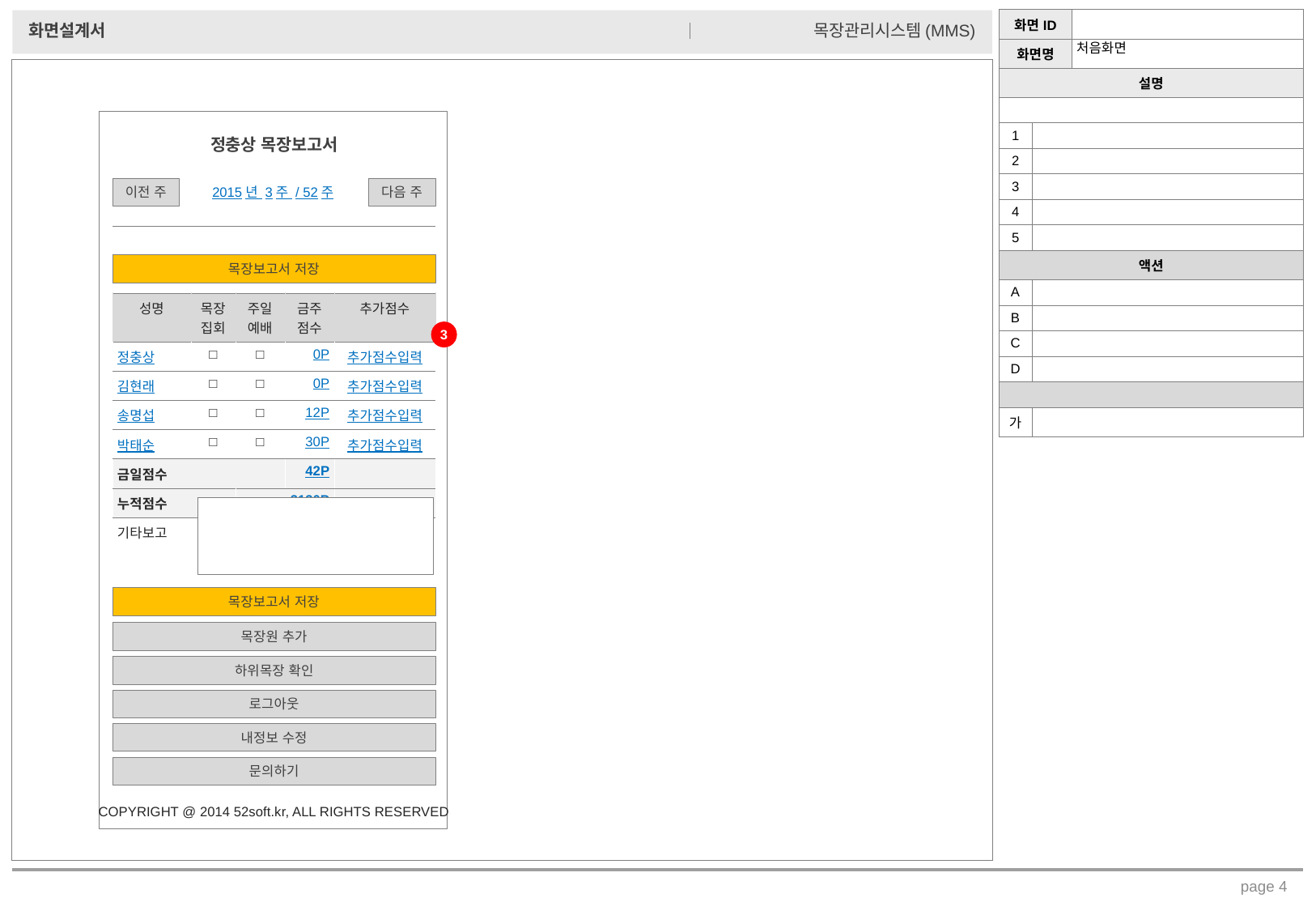

| 화면ID |  |  |
| --- | --- | --- |
| 화면명 |  |  |
| 설명 |  |  |
|  |  |  |
| 1 |  |  |
| 2 |  |  |
| 3 |  |  |
| 4 |  |  |
| 5 |  |  |
| 액션 |  |  |
| A |  |  |
| B |  |  |
| C |  |  |
| D |  |  |
|  |  |  |
| 가 |  |  |
# 처음화면

정충상 목장보고서
이전 주
2015년 3주 / 52주
다음 주
목장보고서 저장
| 성명 | 목장 집회 | 주일 예배 | 금주 점수 | 추가점수 |
| --- | --- | --- | --- | --- |
| 정충상 | □ | □ | 0P | 추가점수입력 |
| 김현래 | □ | □ | 0P | 추가점수입력 |
| 송명섭 | □ | □ | 12P | 추가점수입력 |
| 박태순 | □ | □ | 30P | 추가점수입력 |
| 금일점수 |  |  | 42P |  |
| 누적점수 |  | 3130P |  |  |
| 기타보고 |  |  |  |  |
3

목장보고서 저장
목장원 추가
하위목장 확인
로그아웃
내정보 수정
문의하기
COPYRIGHT @ 2014 52soft.kr, ALL RIGHTS RESERVED